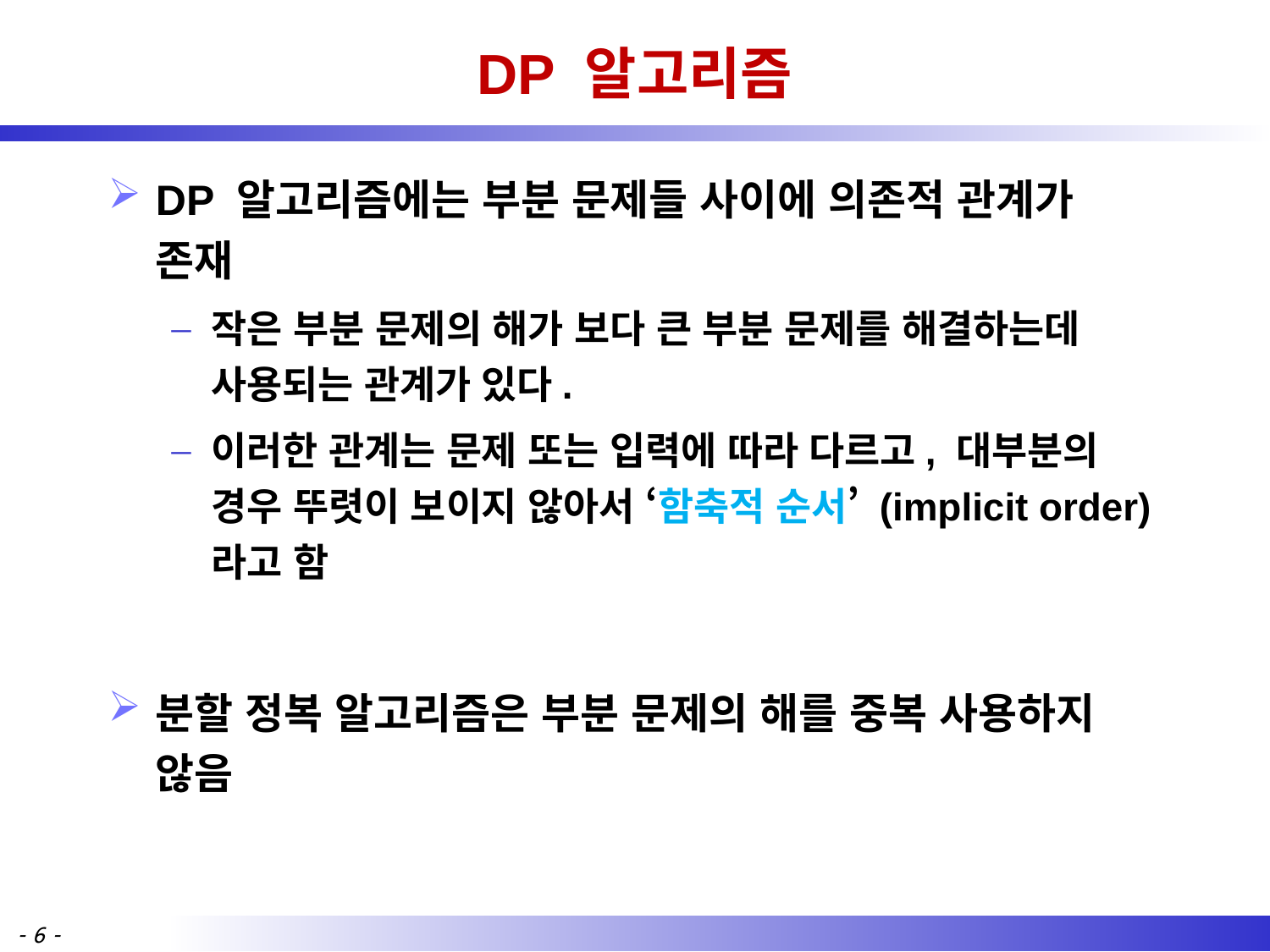

# DP 알고리즘
DP 알고리즘에는 부분 문제들 사이에 의존적 관계가 존재
작은 부분 문제의 해가 보다 큰 부분 문제를 해결하는데 사용되는 관계가 있다.
이러한 관계는 문제 또는 입력에 따라 다르고, 대부분의 경우 뚜렷이 보이지 않아서 ‘함축적 순서’ (implicit order)라고 함

분할 정복 알고리즘은 부분 문제의 해를 중복 사용하지 않음
- 6 -